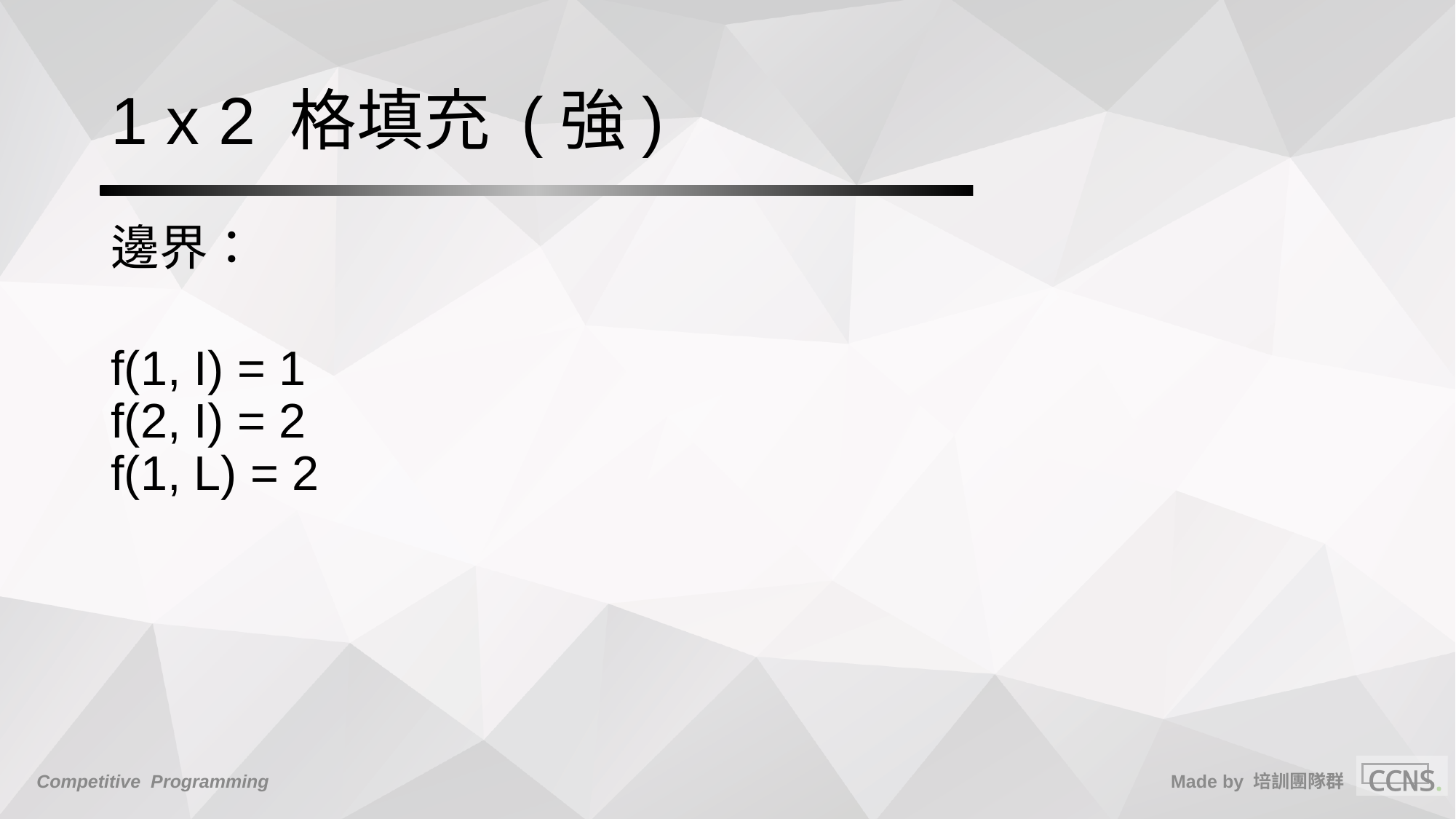

# 1 x 2 格填充 (強)
邊界：
f(1, I) = 1
f(2, I) = 2
f(1, L) = 2